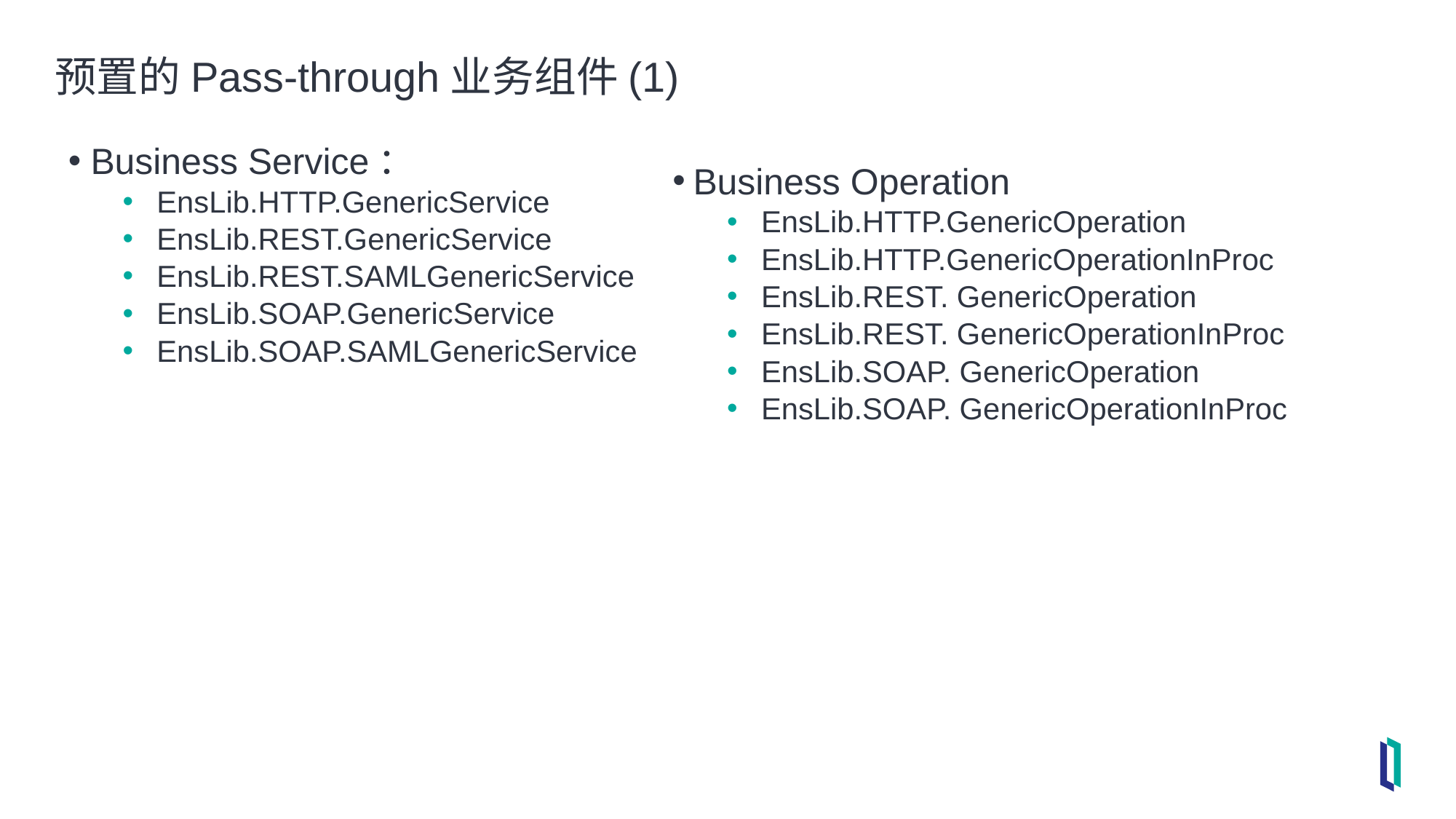

# 预置的Pass-through业务组件(1)
Business Service：
EnsLib.HTTP.GenericService
EnsLib.REST.GenericService
EnsLib.REST.SAMLGenericService
EnsLib.SOAP.GenericService
EnsLib.SOAP.SAMLGenericService
Business Operation
EnsLib.HTTP.GenericOperation
EnsLib.HTTP.GenericOperationInProc
EnsLib.REST. GenericOperation
EnsLib.REST. GenericOperationInProc
EnsLib.SOAP. GenericOperation
EnsLib.SOAP. GenericOperationInProc